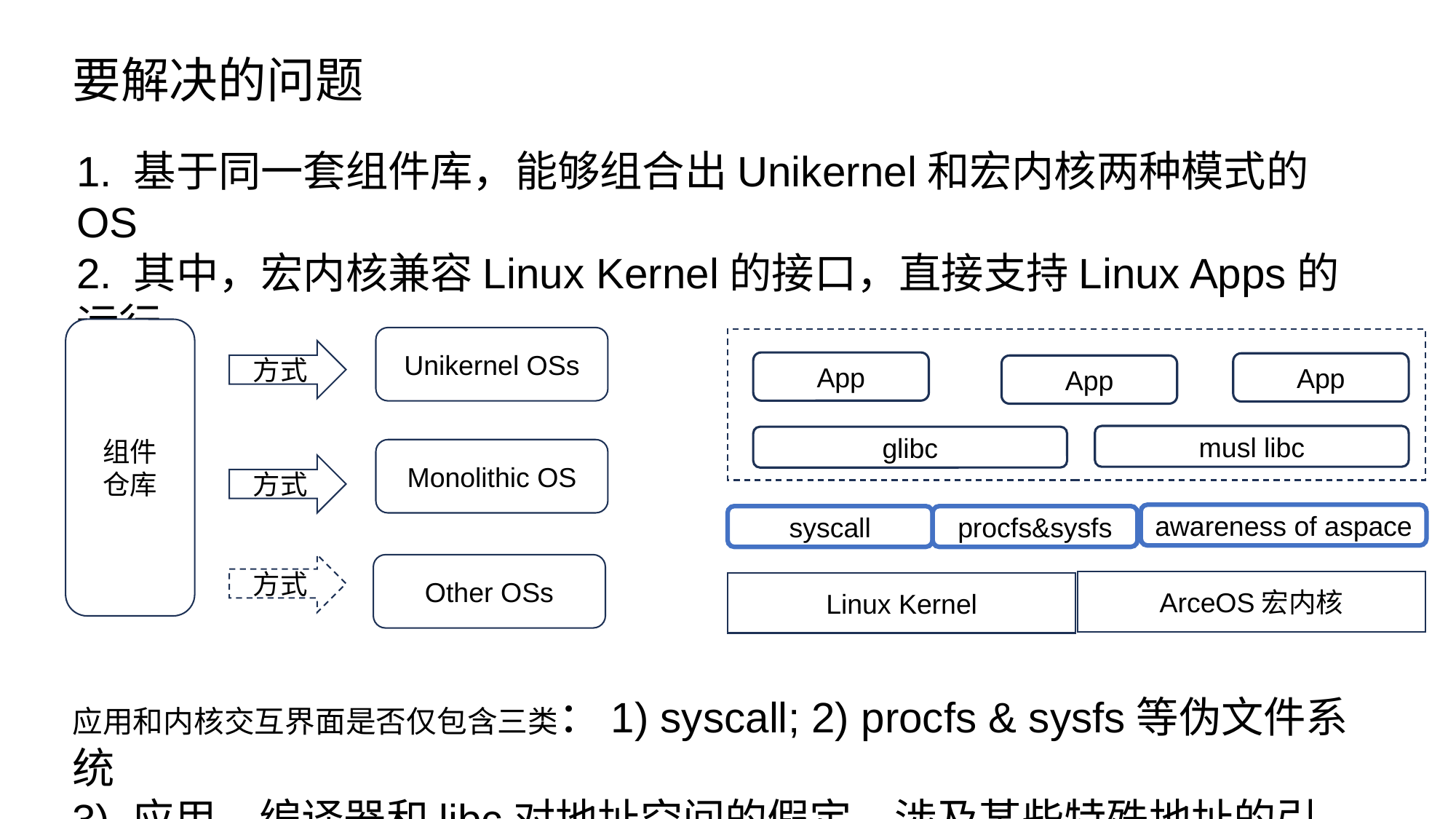

要解决的问题
1. 基于同一套组件库，能够组合出Unikernel和宏内核两种模式的OS
2. 其中，宏内核兼容Linux Kernel的接口，直接支持Linux Apps的运行
组件
仓库
Unikernel OSs

方式
App
App
App
musl libc
glibc
Monolithic OS
方式
awareness of aspace
procfs&sysfs
syscall
方式
Other OSs
ArceOS宏内核
Linux Kernel
应用和内核交互界面是否仅包含三类：1) syscall; 2) procfs & sysfs等伪文件系统
3) 应用、编译器和libc对地址空间的假定，涉及某些特殊地址的引用